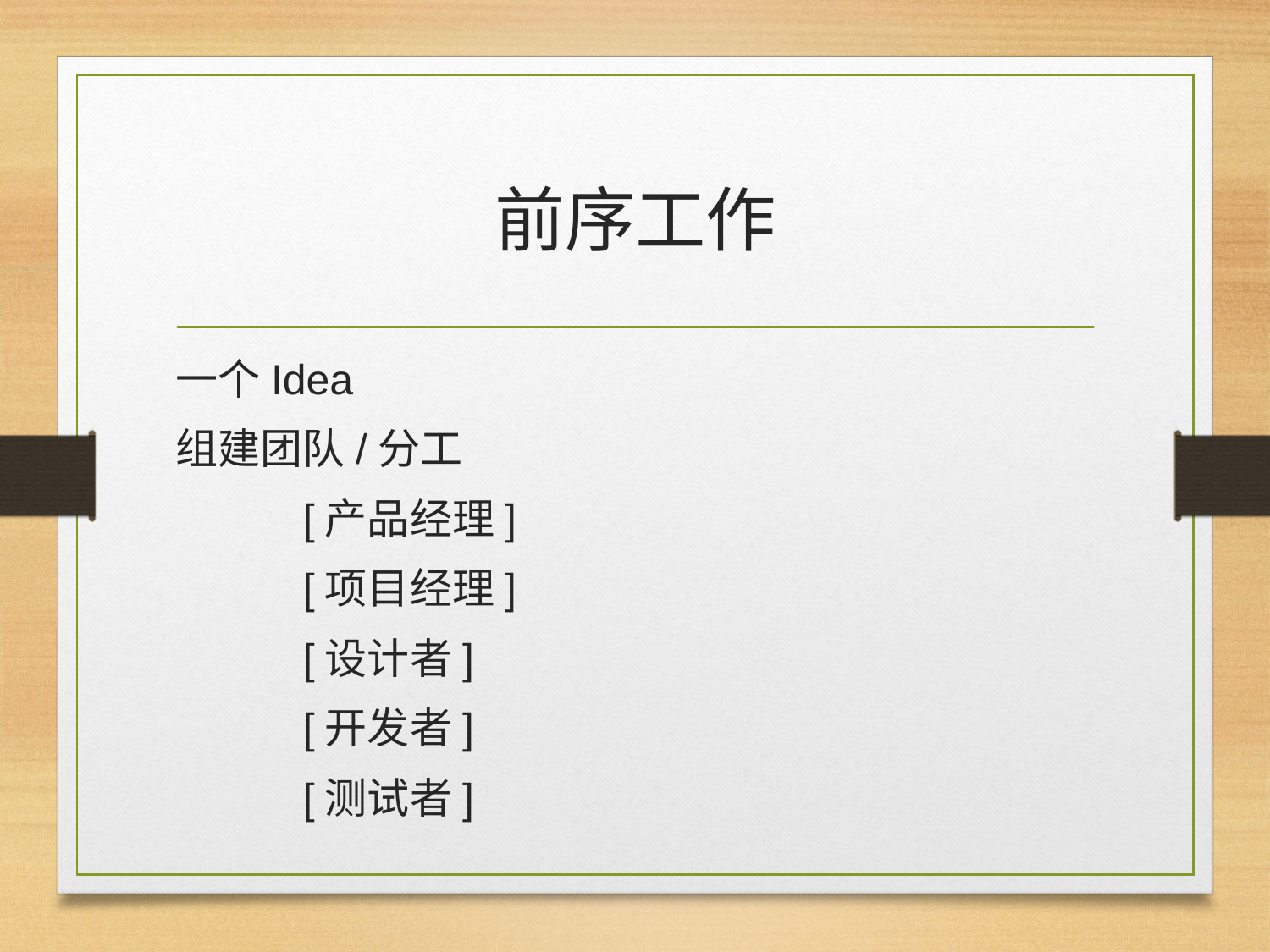

# 前序工作
一个Idea
组建团队/分工
	[产品经理]
	[项目经理]
	[设计者]
	[开发者]
	[测试者]